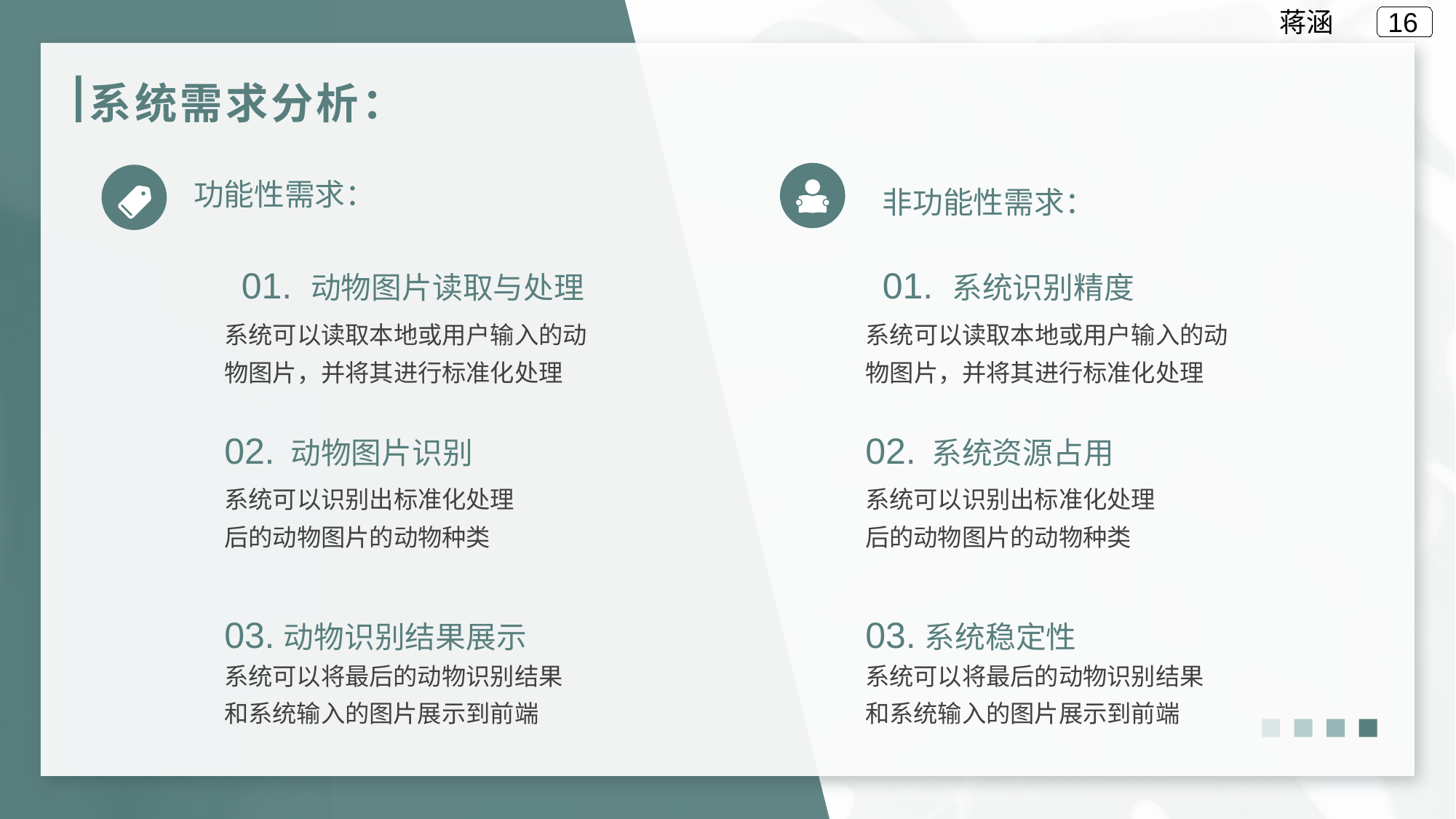

蒋涵
# 系统需求分析：

功能性需求：

非功能性需求：

01. 动物图片读取与处理
01. 系统识别精度
系统可以读取本地或用户输入的动物图片，并将其进行标准化处理
系统可以读取本地或用户输入的动物图片，并将其进行标准化处理
02. 动物图片识别
02. 系统资源占用
系统可以识别出标准化处理后的动物图片的动物种类
系统可以识别出标准化处理后的动物图片的动物种类
03.动物识别结果展示
03.系统稳定性
系统可以将最后的动物识别结果和系统输入的图片展示到前端
系统可以将最后的动物识别结果和系统输入的图片展示到前端